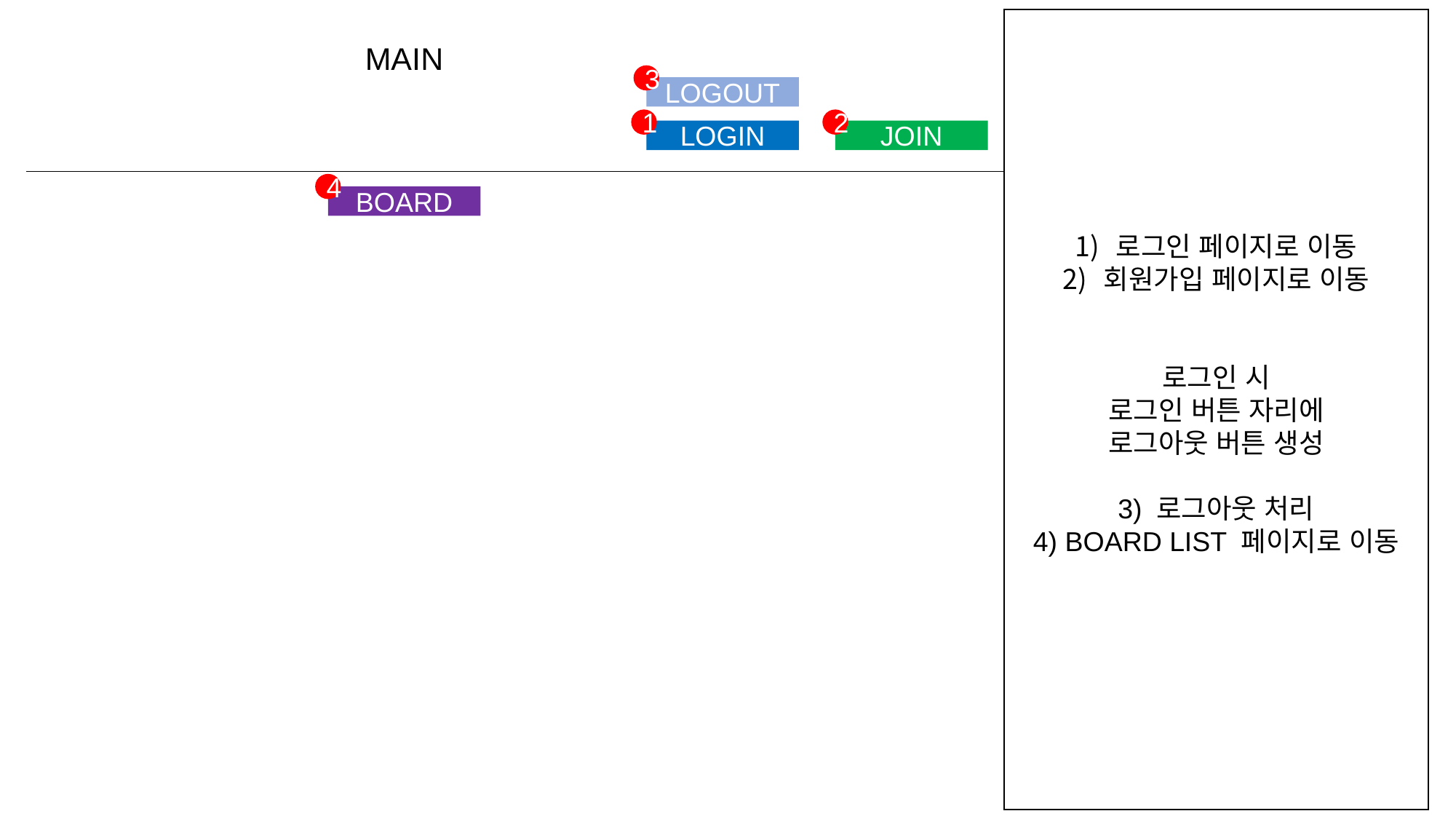

로그인 페이지로 이동
회원가입 페이지로 이동

로그인 시
로그인 버튼 자리에
로그아웃 버튼 생성

3) 로그아웃 처리
4) BOARD LIST 페이지로 이동

MAIN
3
LOGOUT
1
2
JOIN
LOGIN
4
BOARD